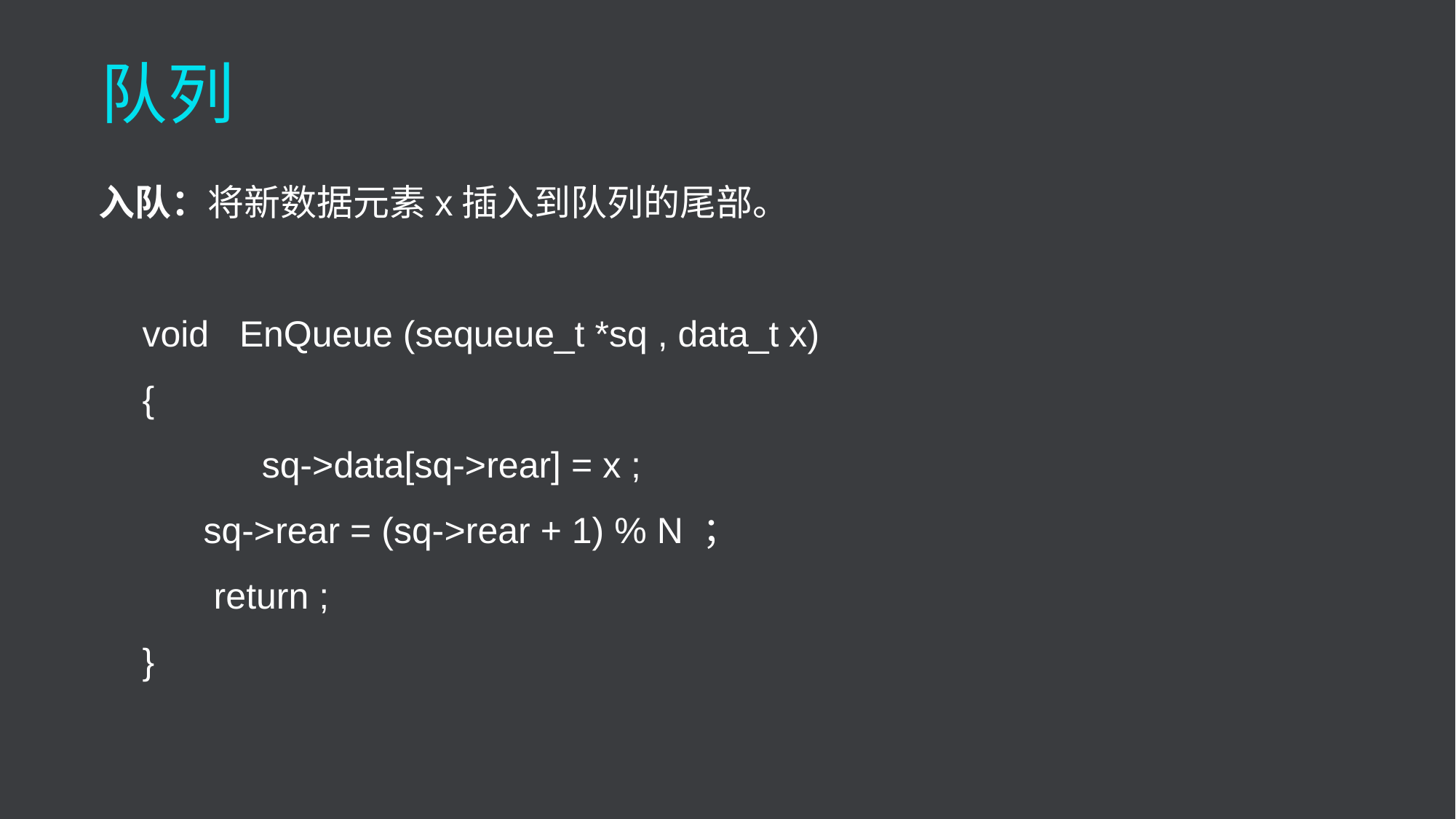

# 队列
入队：将新数据元素x插入到队列的尾部。

void   EnQueue (sequeue_t *sq , data_t x)
{
	 sq->data[sq->rear] = x ;
      sq->rear = (sq->rear + 1) % N ；
       return ;
}